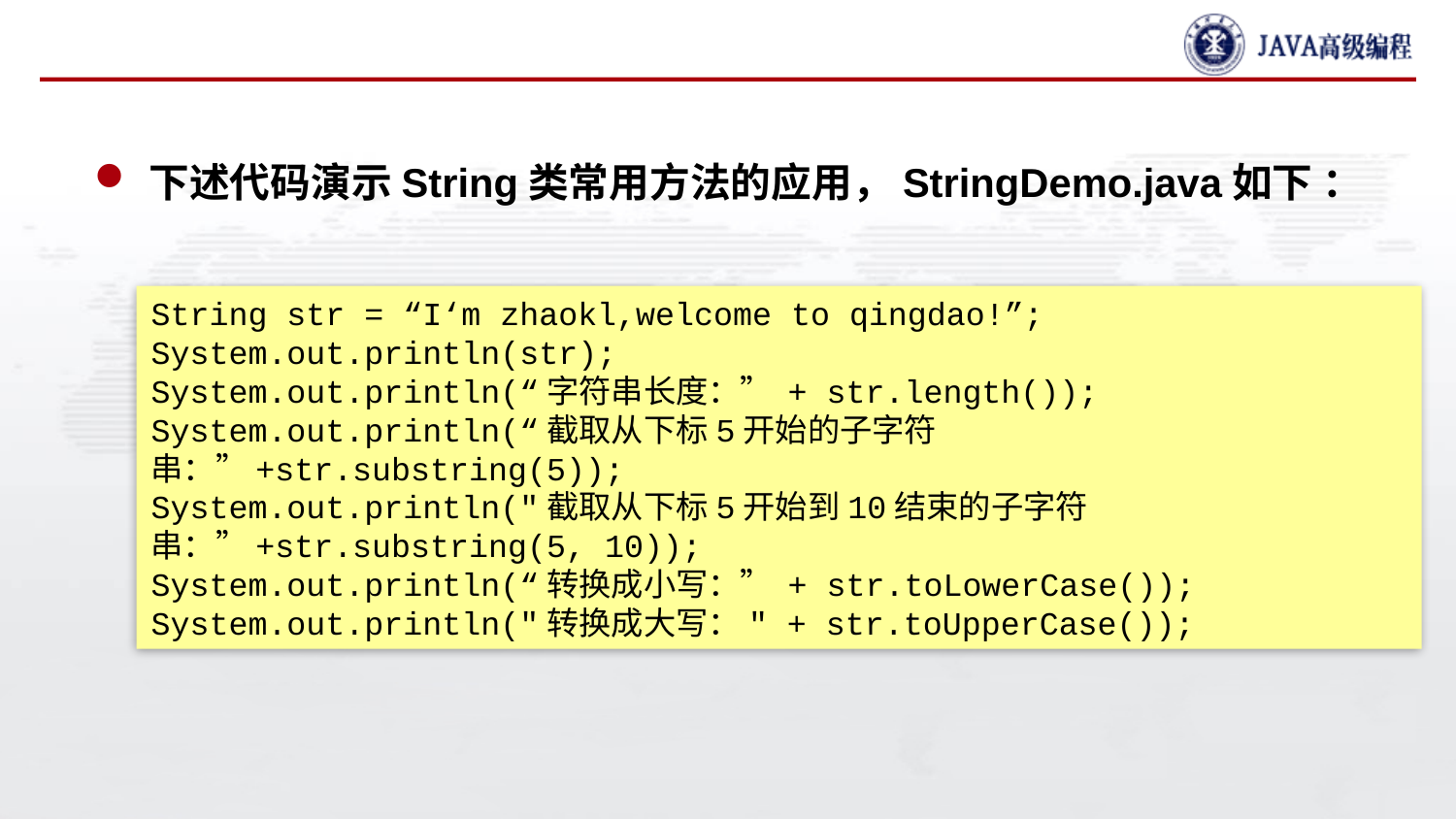

#
下述代码演示String类常用方法的应用，StringDemo.java如下 ：

String str = “I‘m zhaokl,welcome to qingdao!”;
System.out.println(str);
System.out.println(“字符串长度：” + str.length());
System.out.println(“截取从下标5开始的子字符串：”+str.substring(5));
System.out.println("截取从下标5开始到10结束的子字符串：”+str.substring(5, 10));
System.out.println(“转换成小写：” + str.toLowerCase());
System.out.println("转换成大写：" + str.toUpperCase());